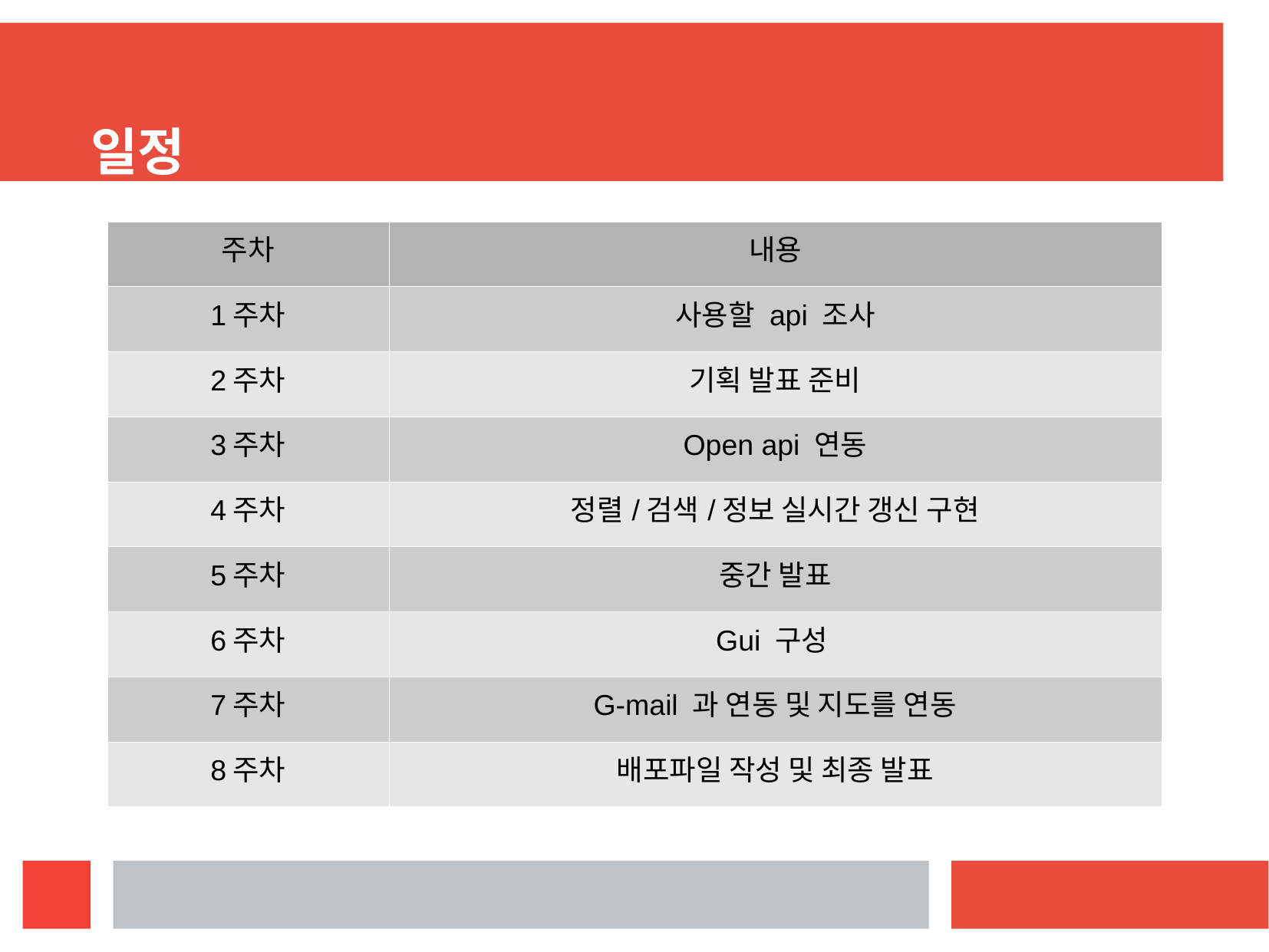

일정
| 주차 | 내용 |
| --- | --- |
| 1주차 | 사용할 api 조사 |
| 2주차 | 기획 발표 준비 |
| 3주차 | Open api 연동 |
| 4주차 | 정렬/검색/정보 실시간 갱신 구현 |
| 5주차 | 중간 발표 |
| 6주차 | Gui 구성 |
| 7주차 | G-mail 과 연동 및 지도를 연동 |
| 8주차 | 배포파일 작성 및 최종 발표 |